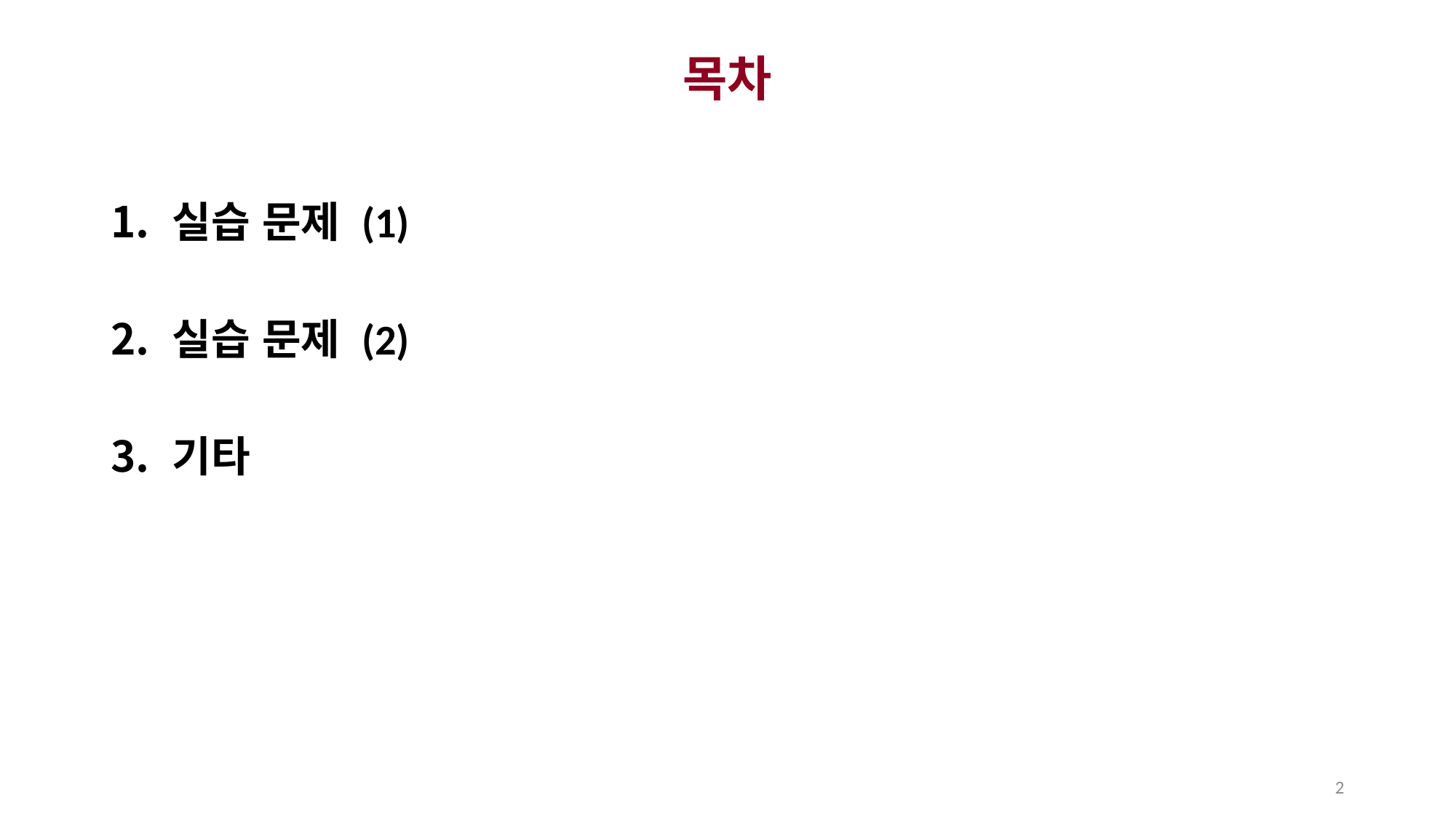

# 목차
실습 문제 (1)
실습 문제 (2)
기타
2